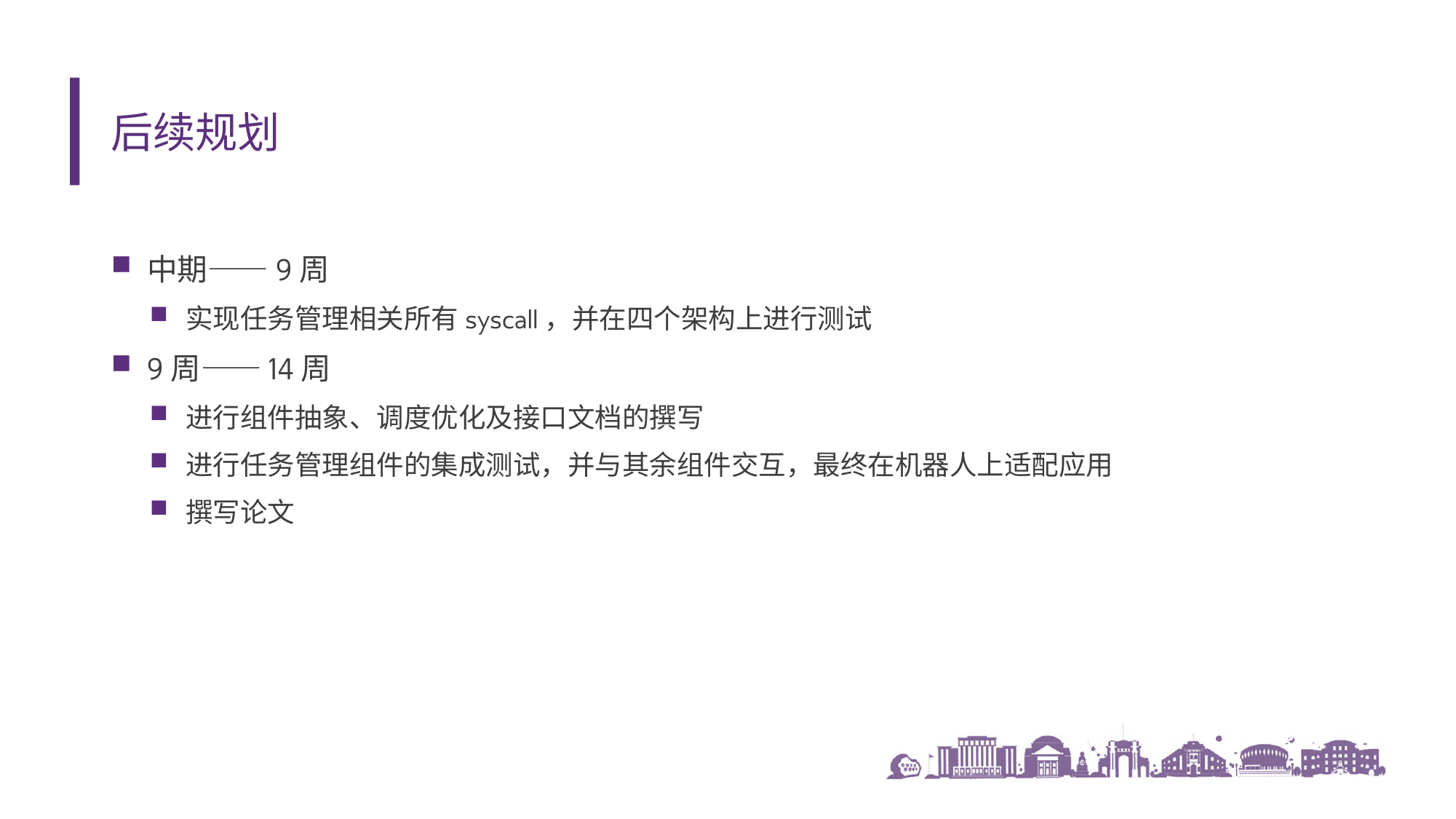

# 后续规划
中期——9周
实现任务管理相关所有syscall，并在四个架构上进行测试
9周——14周
进行组件抽象、调度优化及接口文档的撰写
进行任务管理组件的集成测试，并与其余组件交互，最终在机器人上适配应用
撰写论文